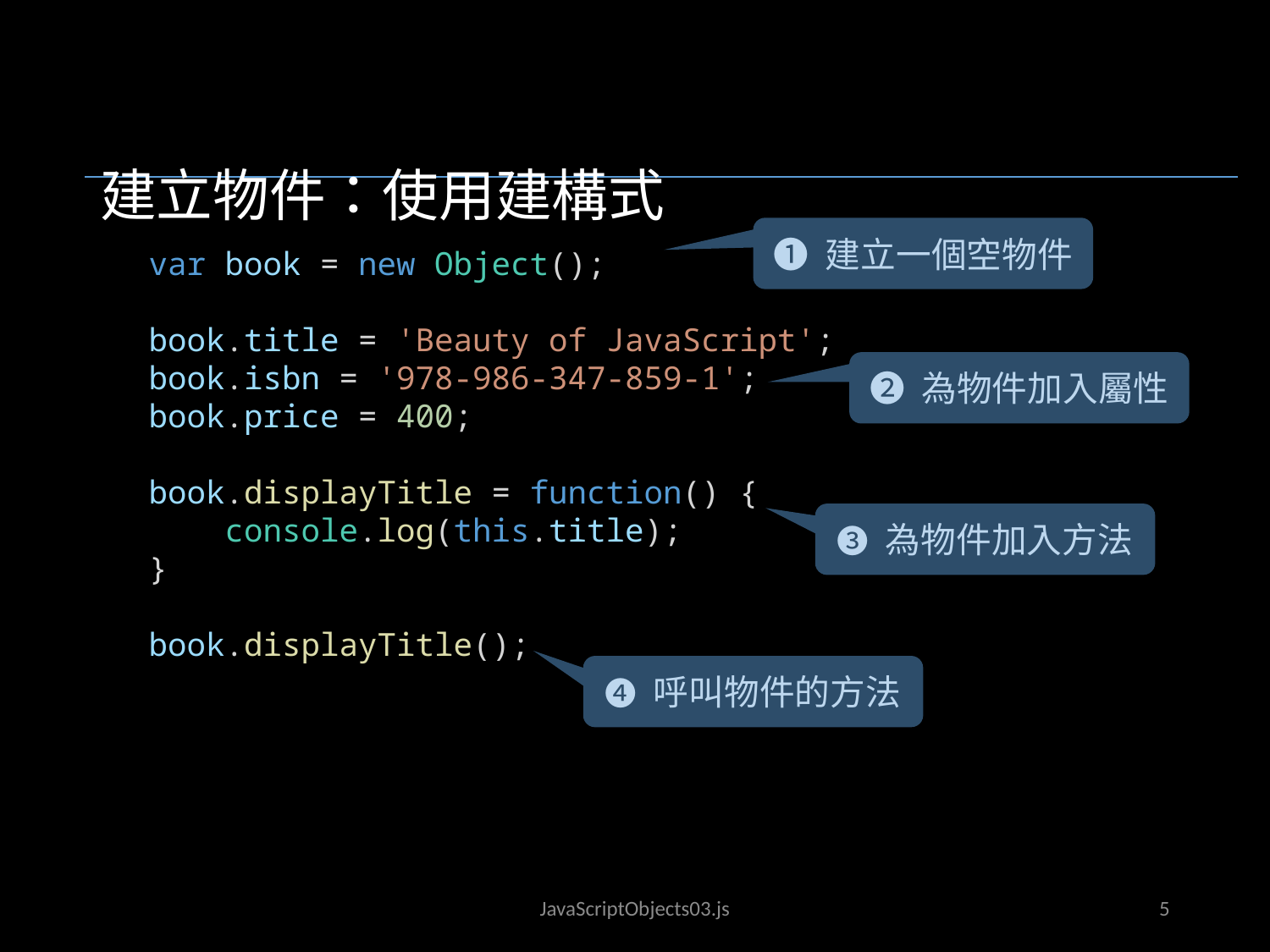

建立物件：使用建構式
❶ 建立一個空物件
var book = new Object();
book.title = 'Beauty of JavaScript';
book.isbn = '978-986-347-859-1';
book.price = 400;

book.displayTitle = function() {
    console.log(this.title);
}
book.displayTitle();
❷ 為物件加入屬性
❸ 為物件加入方法
❹ 呼叫物件的方法
JavaScriptObjects01.js
JavaScriptObjects03.js
5